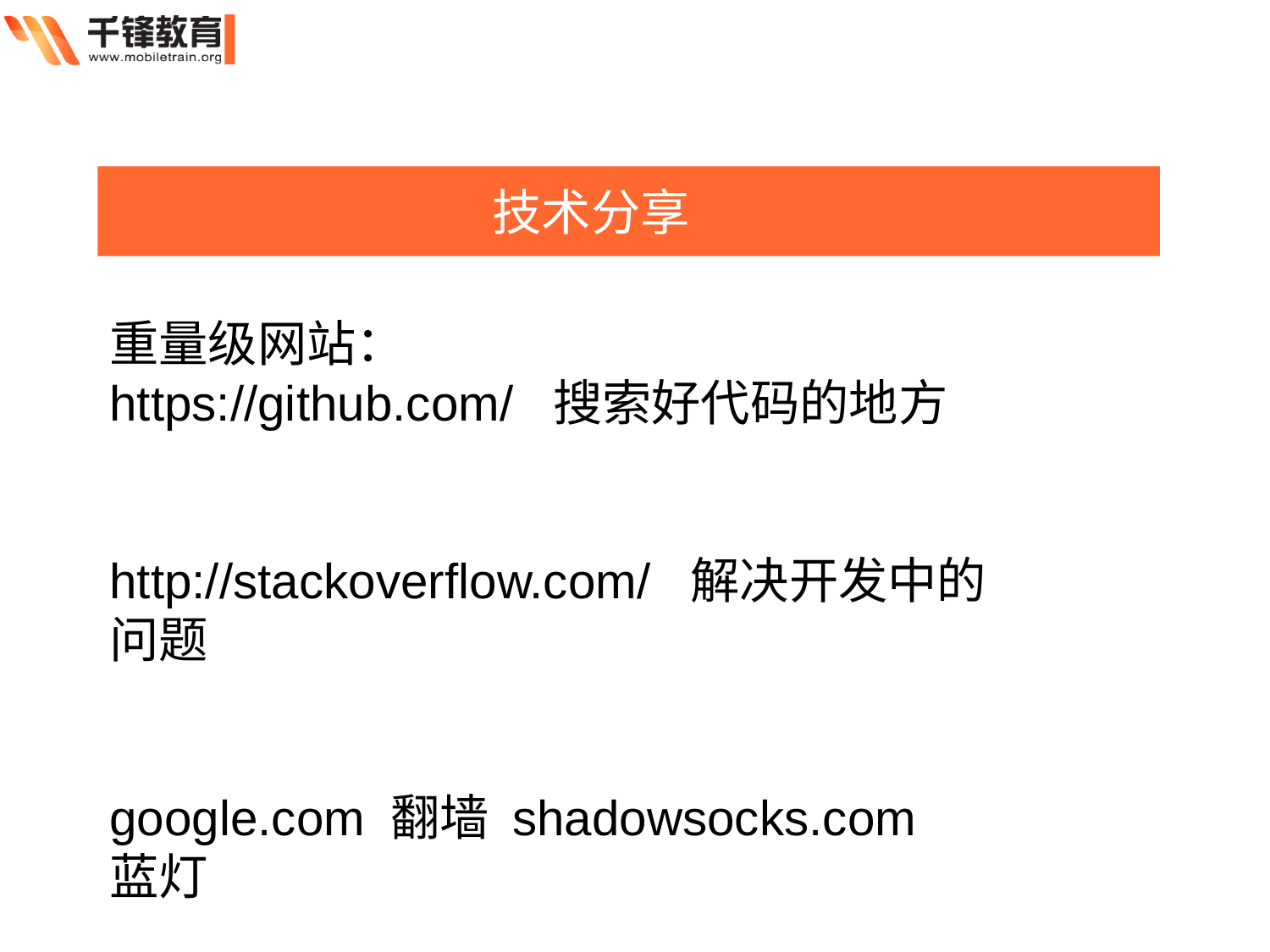

技术分享
重量级网站：
https://github.com/  搜索好代码的地方

http://stackoverflow.com/  解决开发中的问题

google.com 翻墙 shadowsocks.com
蓝灯